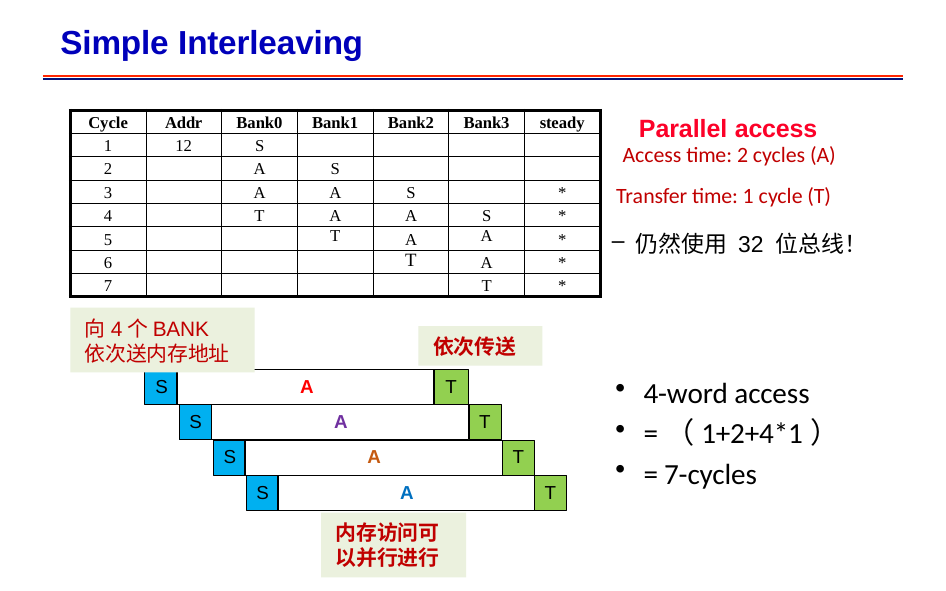

# Simple Interleaving
Parallel access
| Cycle | Addr | Bank0 | Bank1 | Bank2 | Bank3 | steady |
| --- | --- | --- | --- | --- | --- | --- |
| 1 | 12 | S |  |  |  |  |
| 2 |  | A | S |  |  |  |
| 3 |  | A | A | S |  | \* |
| 4 |  | T | A | A | S | \* |
| 5 |  |  | T | A | A | \* |
| 6 |  |  |  | T | A | \* |
| 7 |  |  |  |  | T | \* |
Access time: 2 cycles (A)
Transfer time: 1 cycle (T)
仍然使用 32 位总线！
向4个BANK 依次送内存地址
依次传送
4-word access
=（1+2+4*1）
= 7-cycles

S
A
T

S
A
T

S
A
T

S
A
T
内存访问可以并行进行